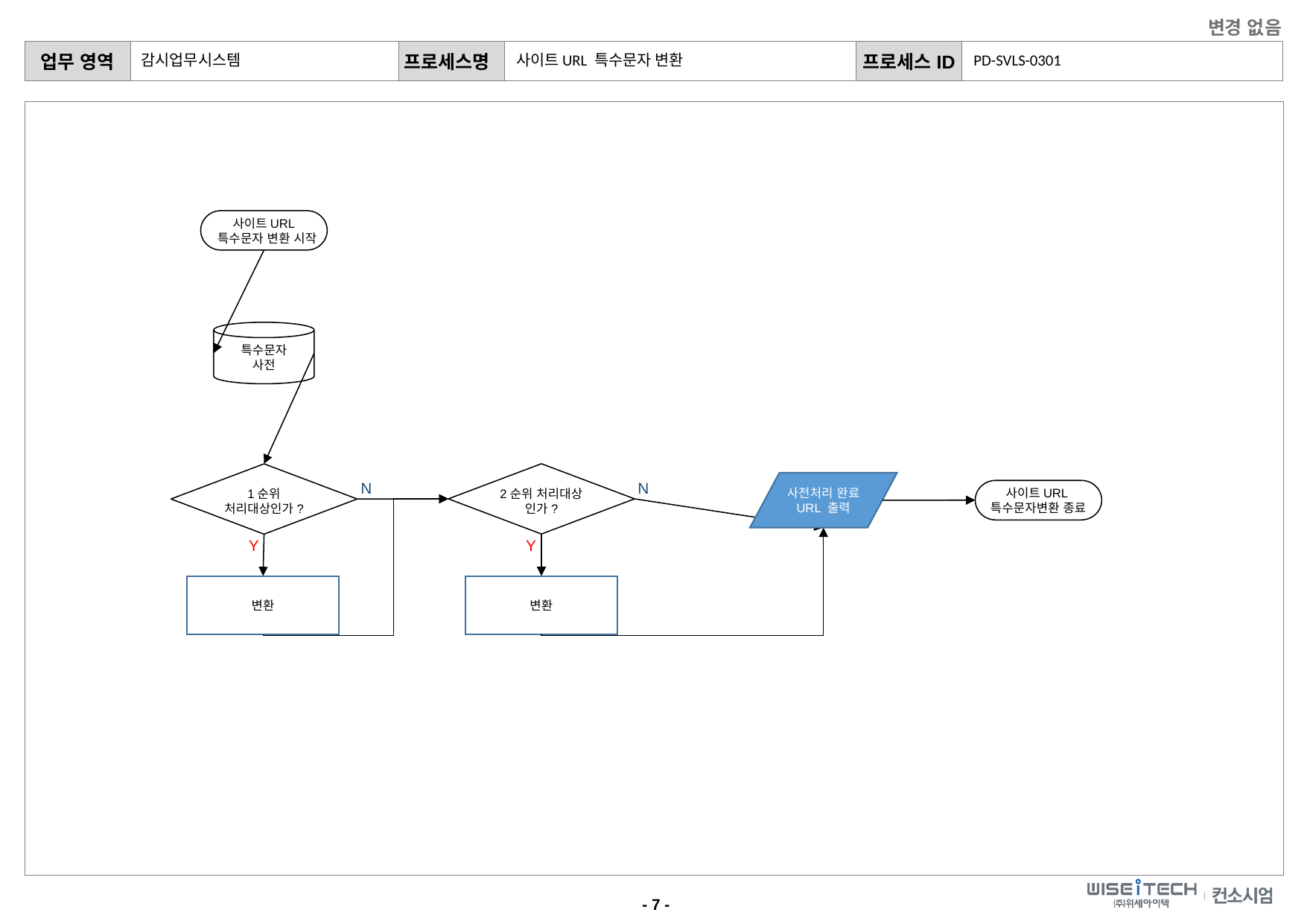

변경 없음
PD-SVLS-0301
감시업무시스템
사이트URL 특수문자 변환
사이트URL
 특수문자 변환 시작
특수문자
사전
2순위 처리대상 인가?
1순위 처리대상인가?
N
N
사전처리 완료 URL 출력
사이트URL특수문자변환 종료
Y
Y
변환
변환